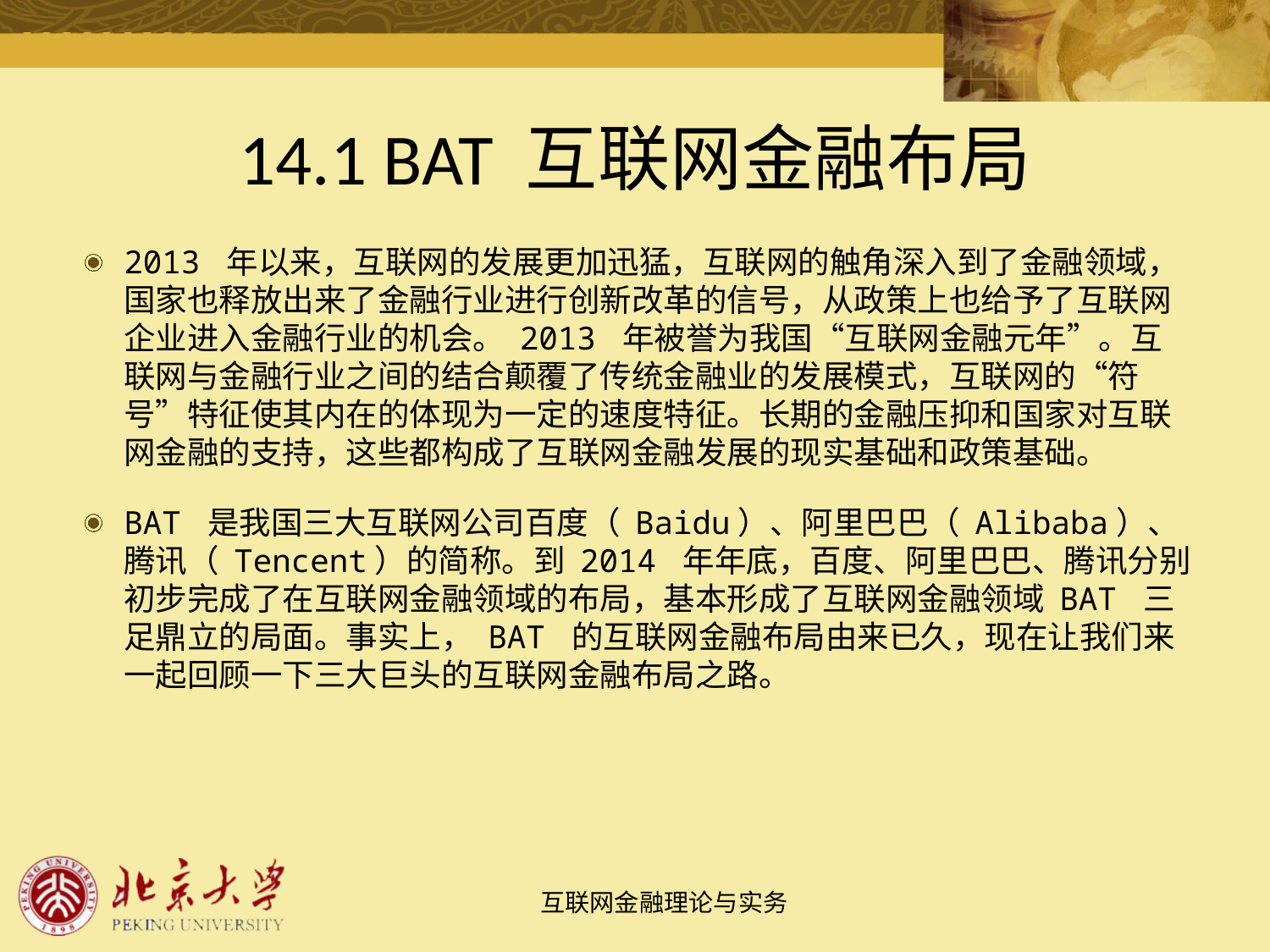

# 14.1 BAT 互联网金融布局
2013 年以来，互联网的发展更加迅猛，互联网的触角深入到了金融领域，国家也释放出来了金融行业进行创新改革的信号，从政策上也给予了互联网企业进入金融行业的机会。 2013 年被誉为我国“互联网金融元年”。互联网与金融行业之间的结合颠覆了传统金融业的发展模式，互联网的“符号”特征使其内在的体现为一定的速度特征。长期的金融压抑和国家对互联网金融的支持，这些都构成了互联网金融发展的现实基础和政策基础。
BAT 是我国三大互联网公司百度（ Baidu）、阿里巴巴（ Alibaba）、腾讯（ Tencent）的简称。到 2014 年年底，百度、阿里巴巴、腾讯分别初步完成了在互联网金融领域的布局，基本形成了互联网金融领域 BAT 三足鼎立的局面。事实上， BAT 的互联网金融布局由来已久，现在让我们来一起回顾一下三大巨头的互联网金融布局之路。